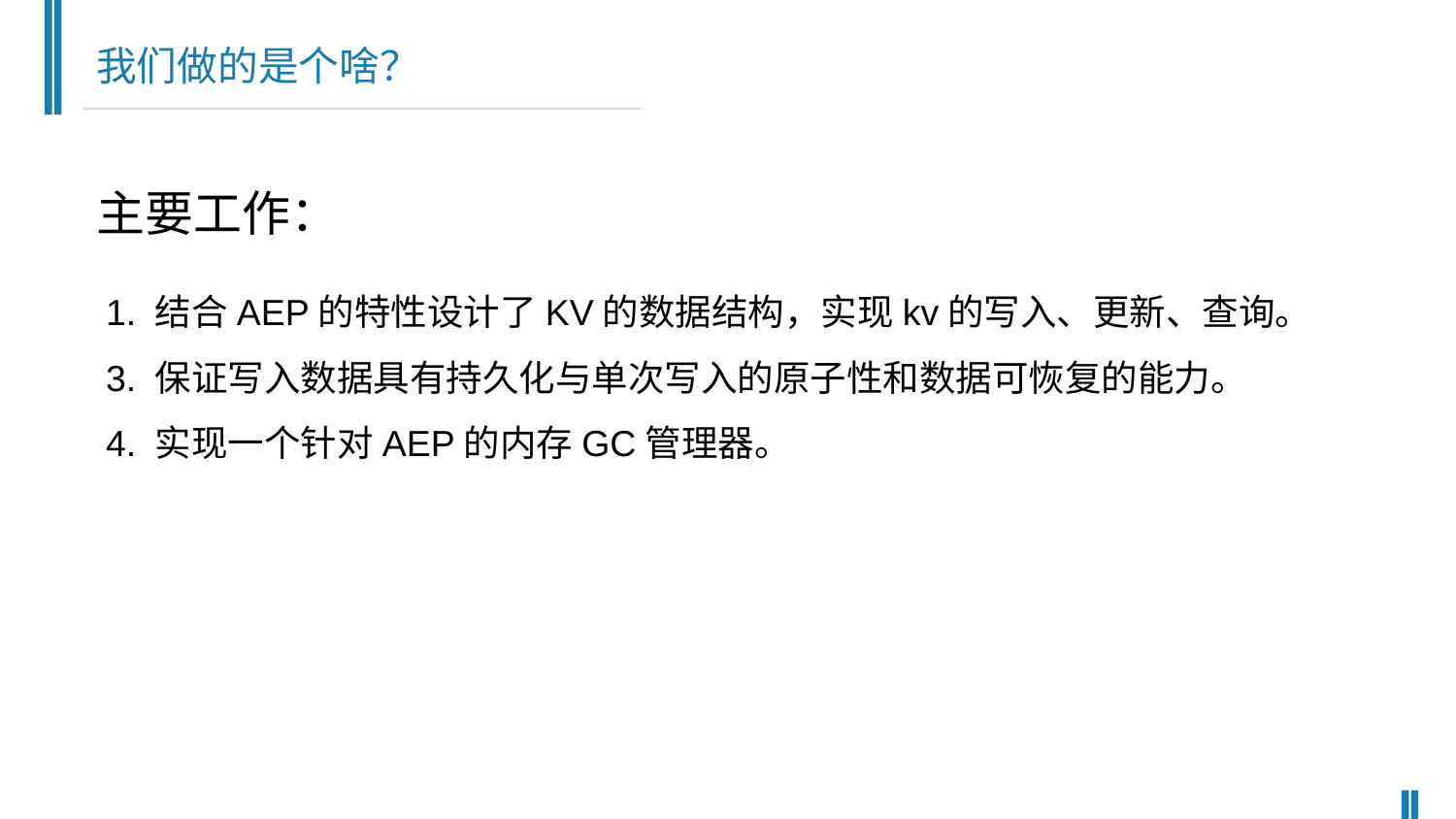

我们做的是个啥？
主要工作：
1. 结合AEP的特性设计了KV的数据结构，实现kv的写入、更新、查询。
3. 保证写入数据具有持久化与单次写入的原子性和数据可恢复的能力。
4. 实现一个针对AEP的内存GC管理器。